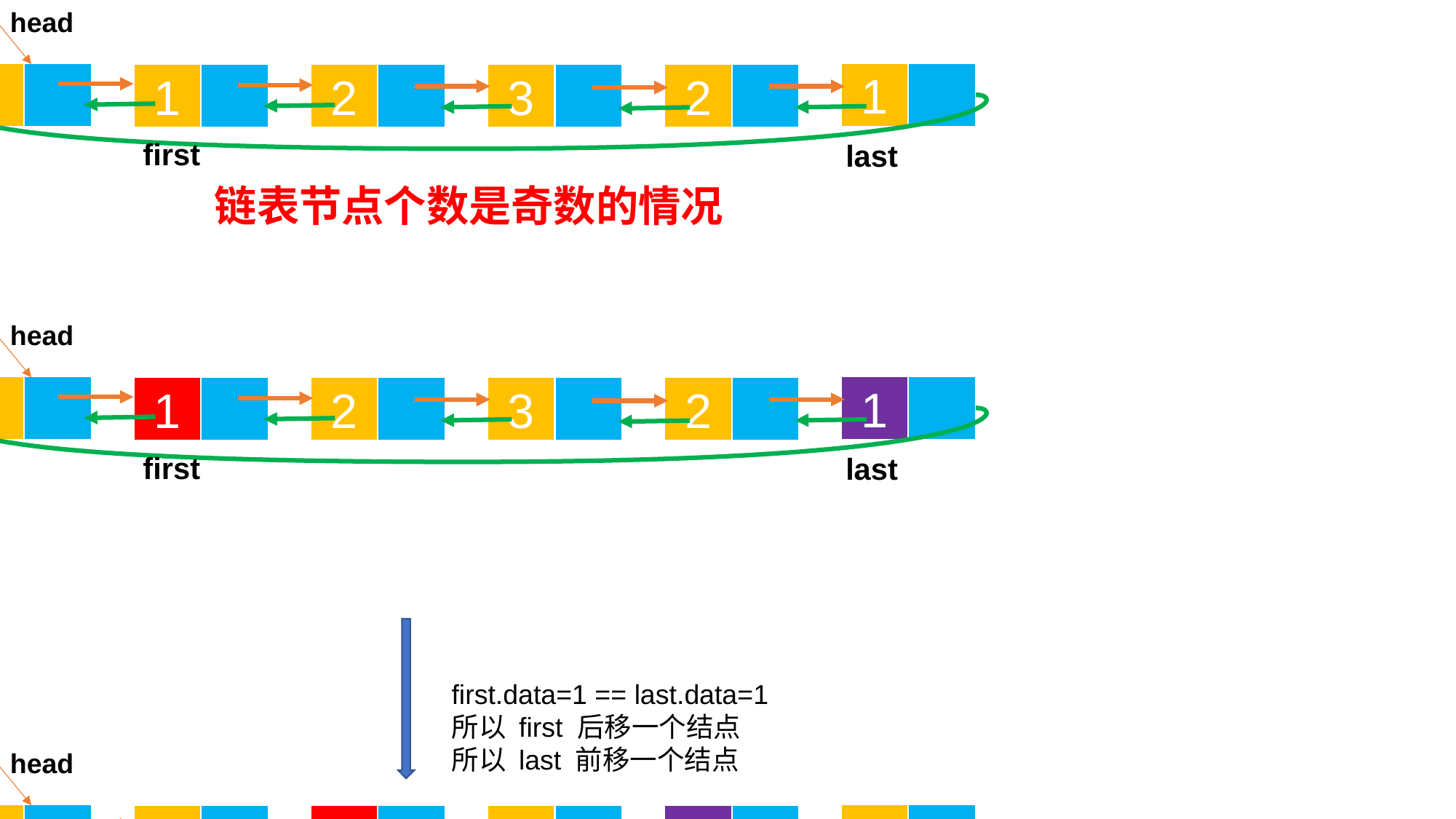

head

1

1

2

3

2

first
last
链表节点个数是奇数的情况
head

1

1

2

3

2

first
last

first.data=1 == last.data=1
所以 first 后移一个结点
所以 last 前移一个结点
head

1

1

2

3

2

first
last

first.data=2 == last.data=2
所以 first 后移一个结点
所以 last 前移一个结点
head

1

1

2

3

2

first
last

此时 first==last，所以结束循环，该链表是对称的